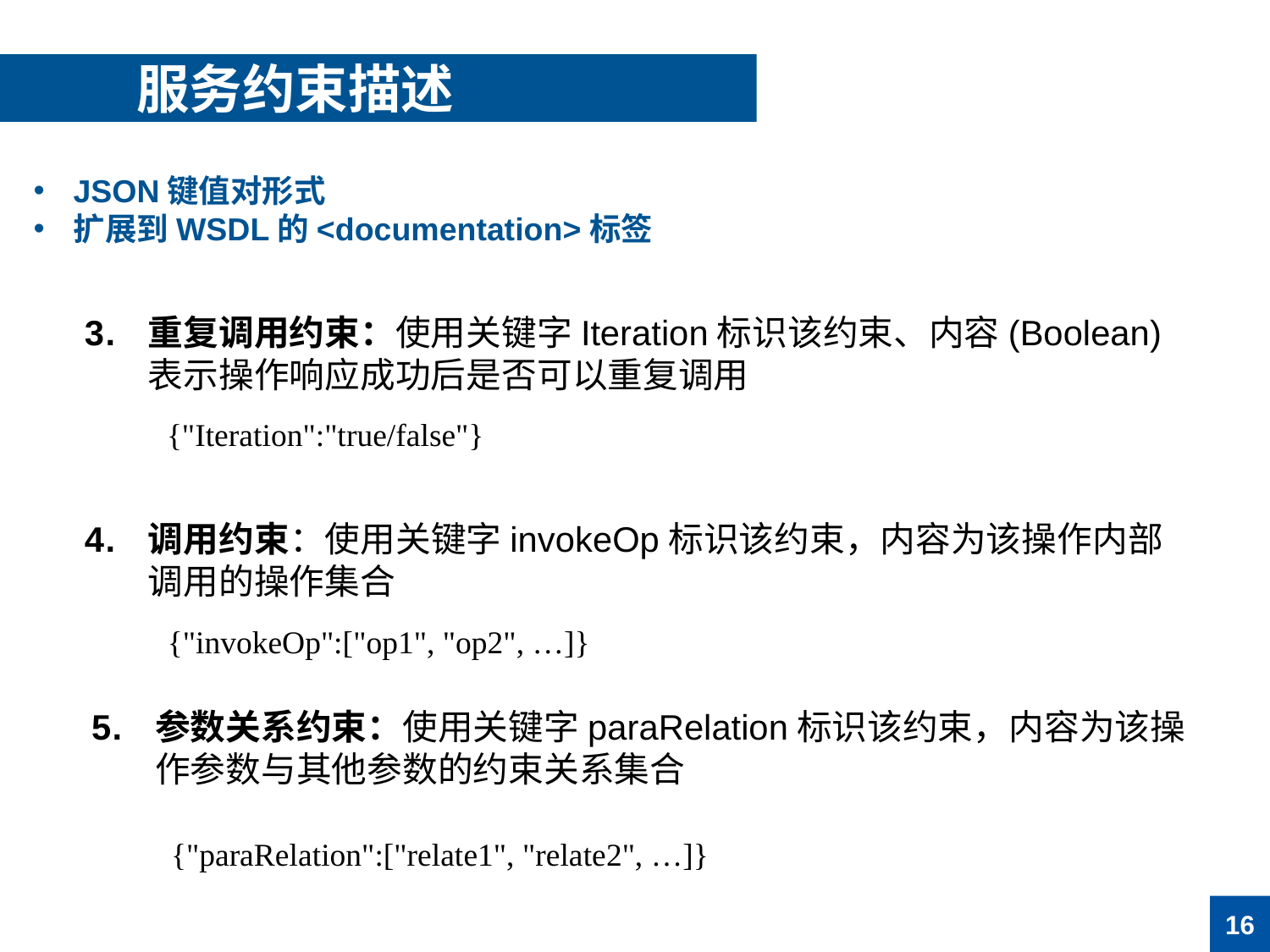

服务约束描述
JSON键值对形式
扩展到WSDL的<documentation>标签
重复调用约束：使用关键字Iteration标识该约束、内容(Boolean)表示操作响应成功后是否可以重复调用

{"Iteration":"true/false"}
调用约束：使用关键字invokeOp标识该约束，内容为该操作内部调用的操作集合
{"invokeOp":["op1", "op2", …]}
参数关系约束：使用关键字paraRelation标识该约束，内容为该操作参数与其他参数的约束关系集合
{"paraRelation":["relate1", "relate2", …]}
16